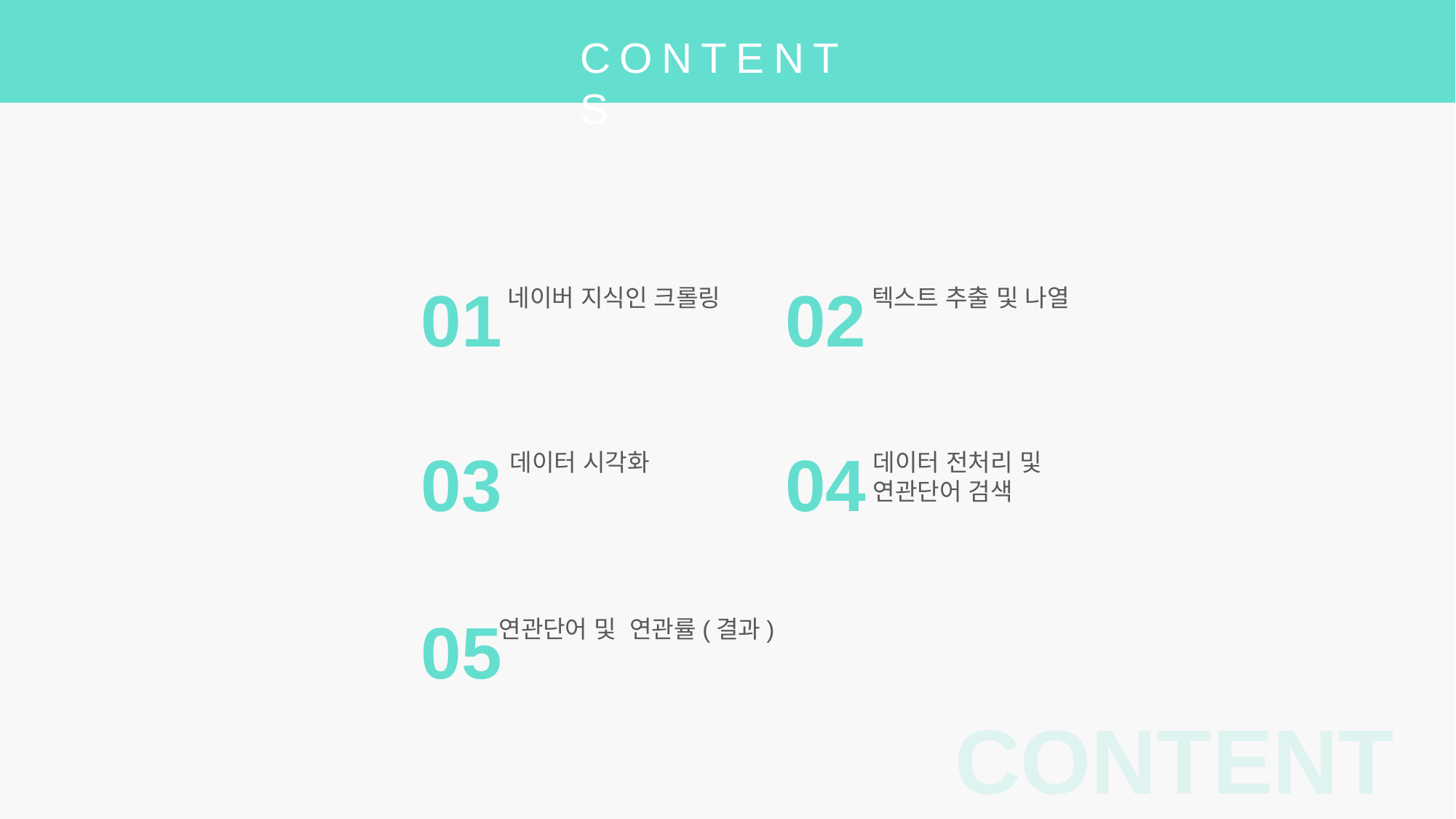

CONTENTS
01
네이버 지식인 크롤링
02
텍스트 추출 및 나열
03
데이터 시각화
04
데이터 전처리 및
연관단어 검색
05
연관단어 및  연관률(결과)
CONTENTS